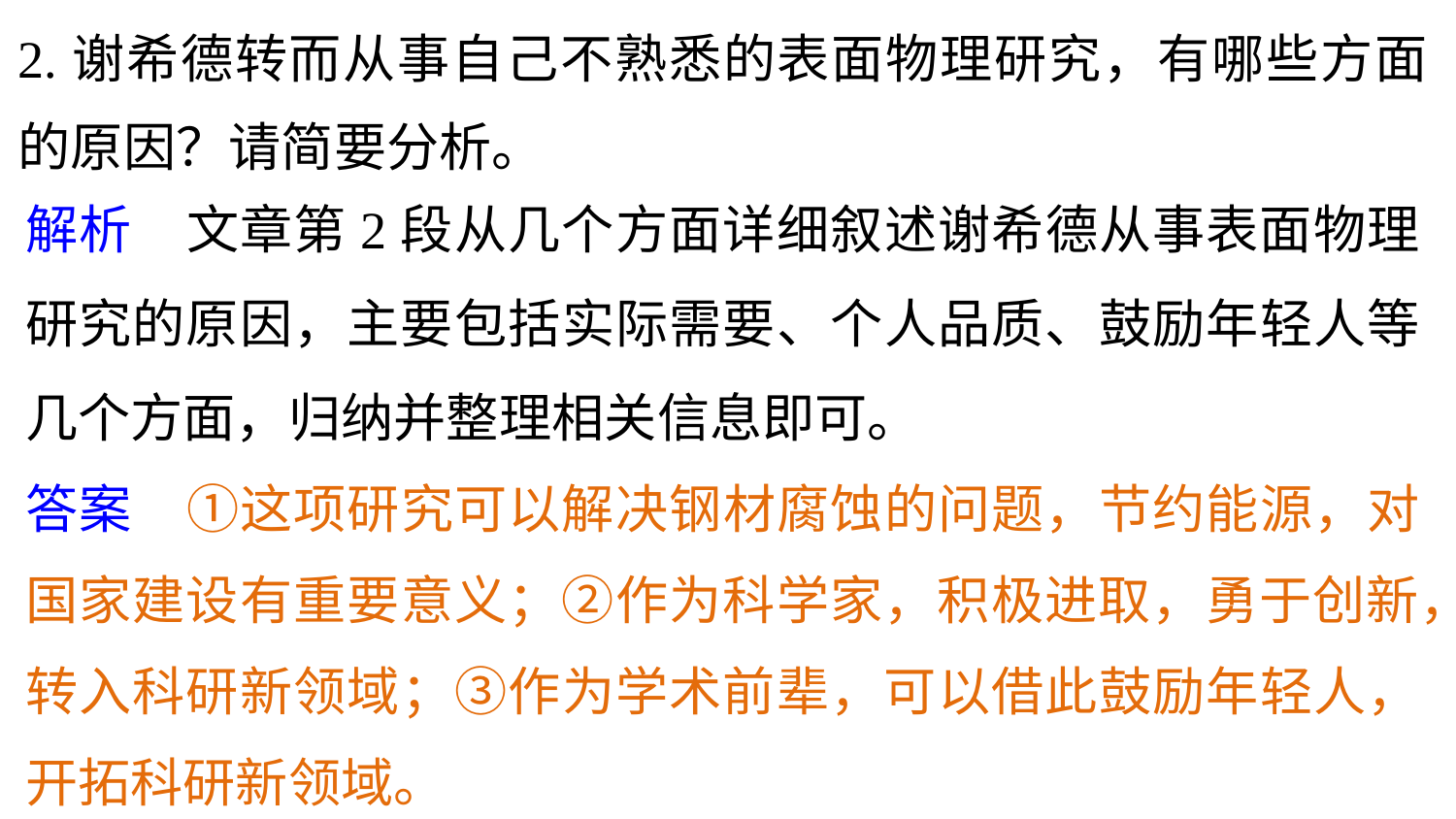

2.谢希德转而从事自己不熟悉的表面物理研究，有哪些方面的原因？请简要分析。
解析　文章第2段从几个方面详细叙述谢希德从事表面物理研究的原因，主要包括实际需要、个人品质、鼓励年轻人等几个方面，归纳并整理相关信息即可。
答案　①这项研究可以解决钢材腐蚀的问题，节约能源，对国家建设有重要意义；②作为科学家，积极进取，勇于创新，转入科研新领域；③作为学术前辈，可以借此鼓励年轻人，开拓科研新领域。